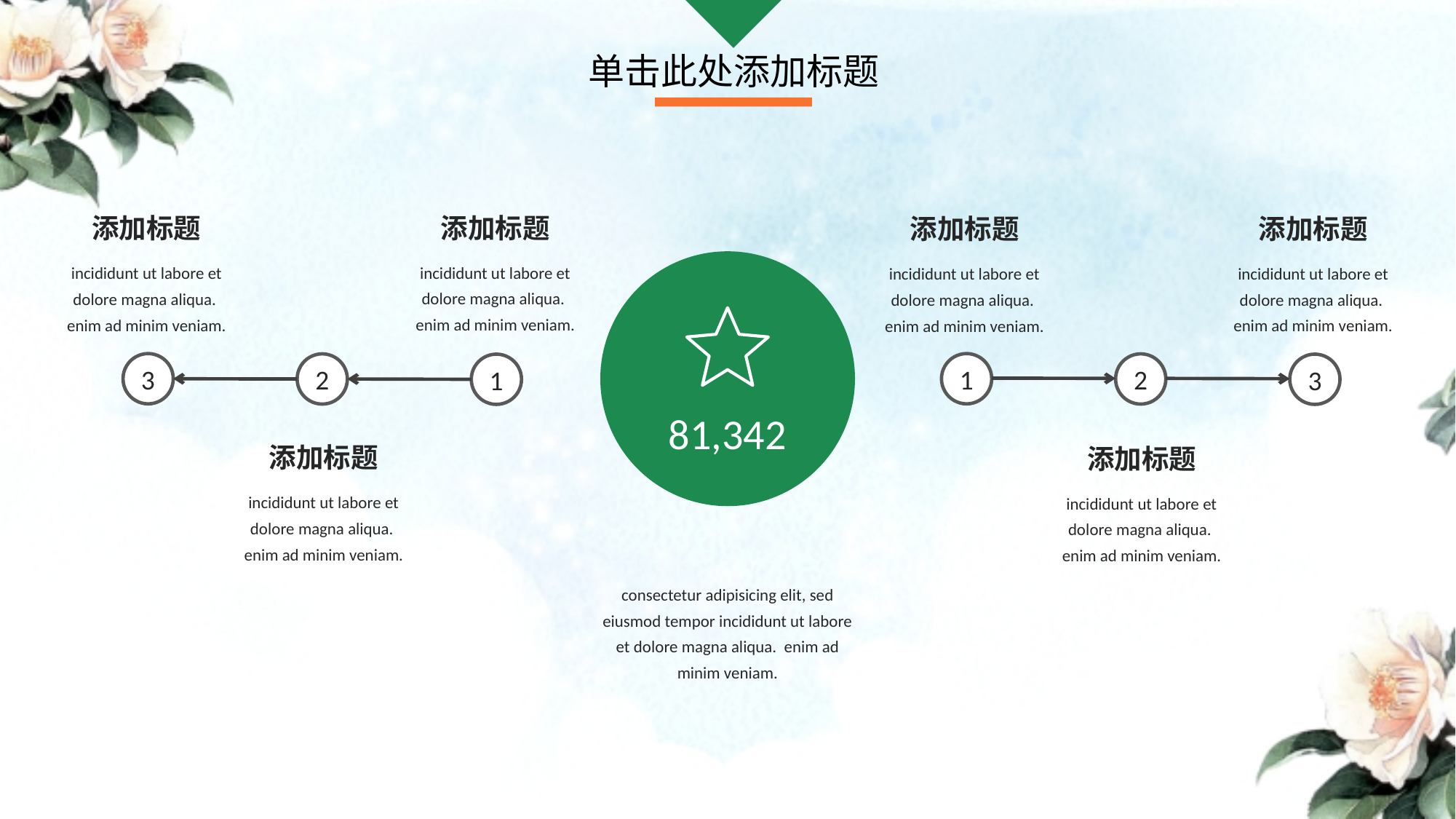

单击此处添加标题

添加标题
添加标题
添加标题
添加标题
incididunt ut labore et dolore magna aliqua.  enim ad minim veniam.
incididunt ut labore et dolore magna aliqua.  enim ad minim veniam.

incididunt ut labore et dolore magna aliqua.  enim ad minim veniam.
incididunt ut labore et dolore magna aliqua.  enim ad minim veniam.

3
1
2
2
1
3
81,342
添加标题
添加标题
incididunt ut labore et dolore magna aliqua.  enim ad minim veniam.
incididunt ut labore et dolore magna aliqua.  enim ad minim veniam.
consectetur adipisicing elit, sed eiusmod tempor incididunt ut labore et dolore magna aliqua.  enim ad minim veniam.